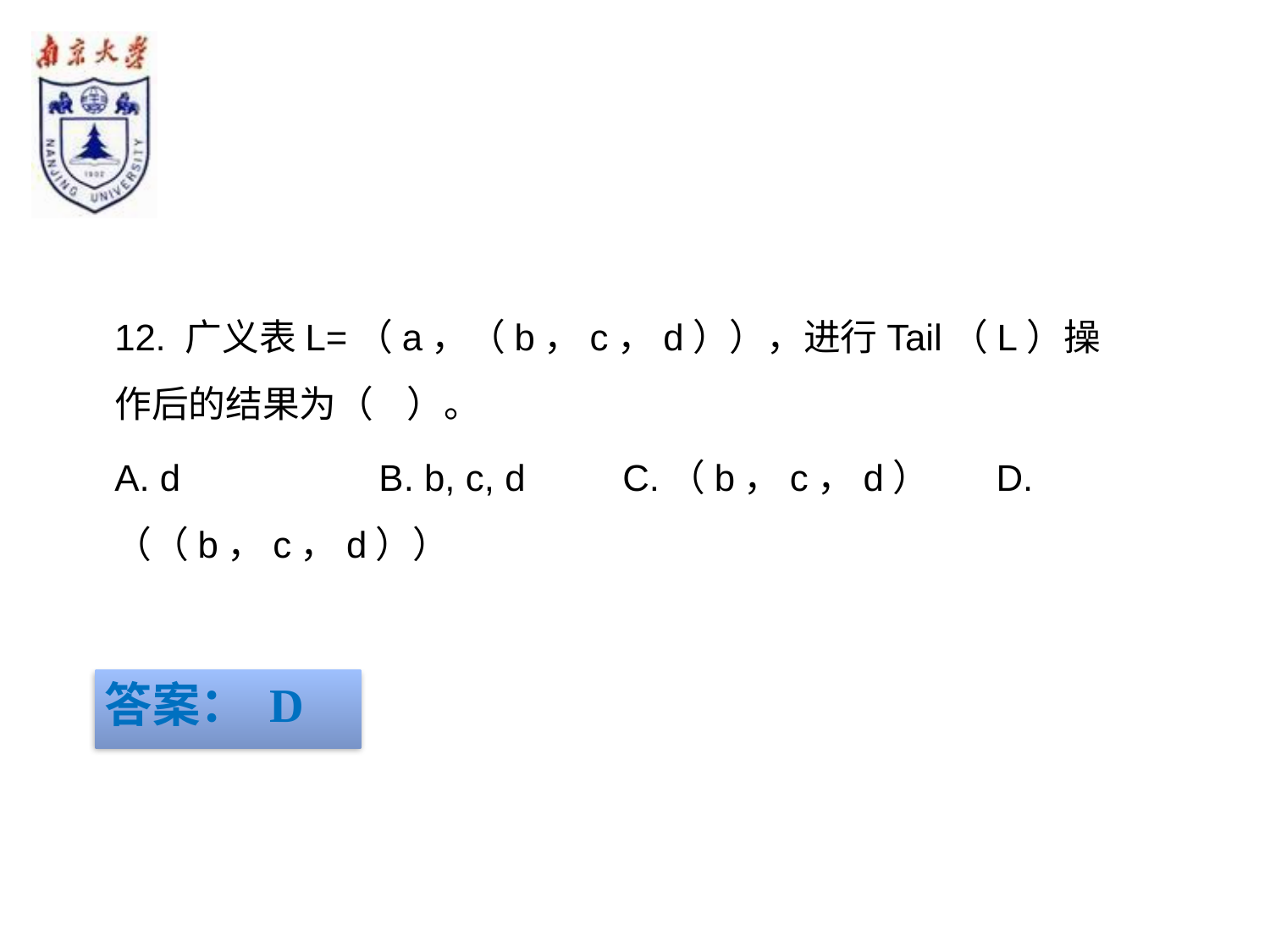

#
12. 广义表L=（a，（b，c，d）），进行Tail（L）操作后的结果为（    ）。
A. d      	 B. b, c, d       	C.（b，c，d）       D.（（b，c，d））

答案： D